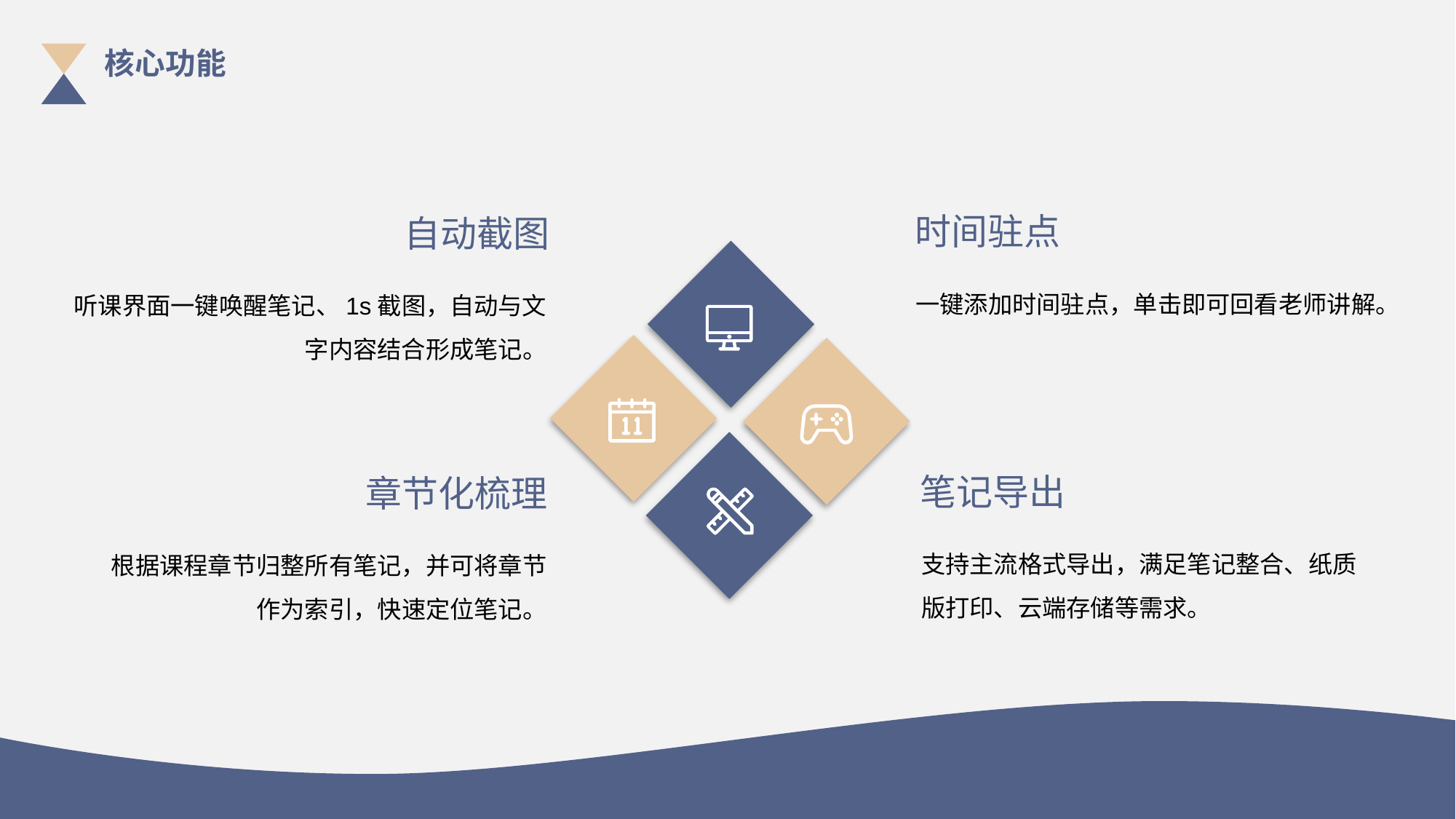

核心功能

时间驻点

一键添加时间驻点，单击即可回看老师讲解。
自动截图

听课界面一键唤醒笔记、1s截图，自动与文字内容结合形成笔记。

笔记导出

支持主流格式导出，满足笔记整合、纸质版打印、云端存储等需求。
章节化梳理

根据课程章节归整所有笔记，并可将章节作为索引，快速定位笔记。